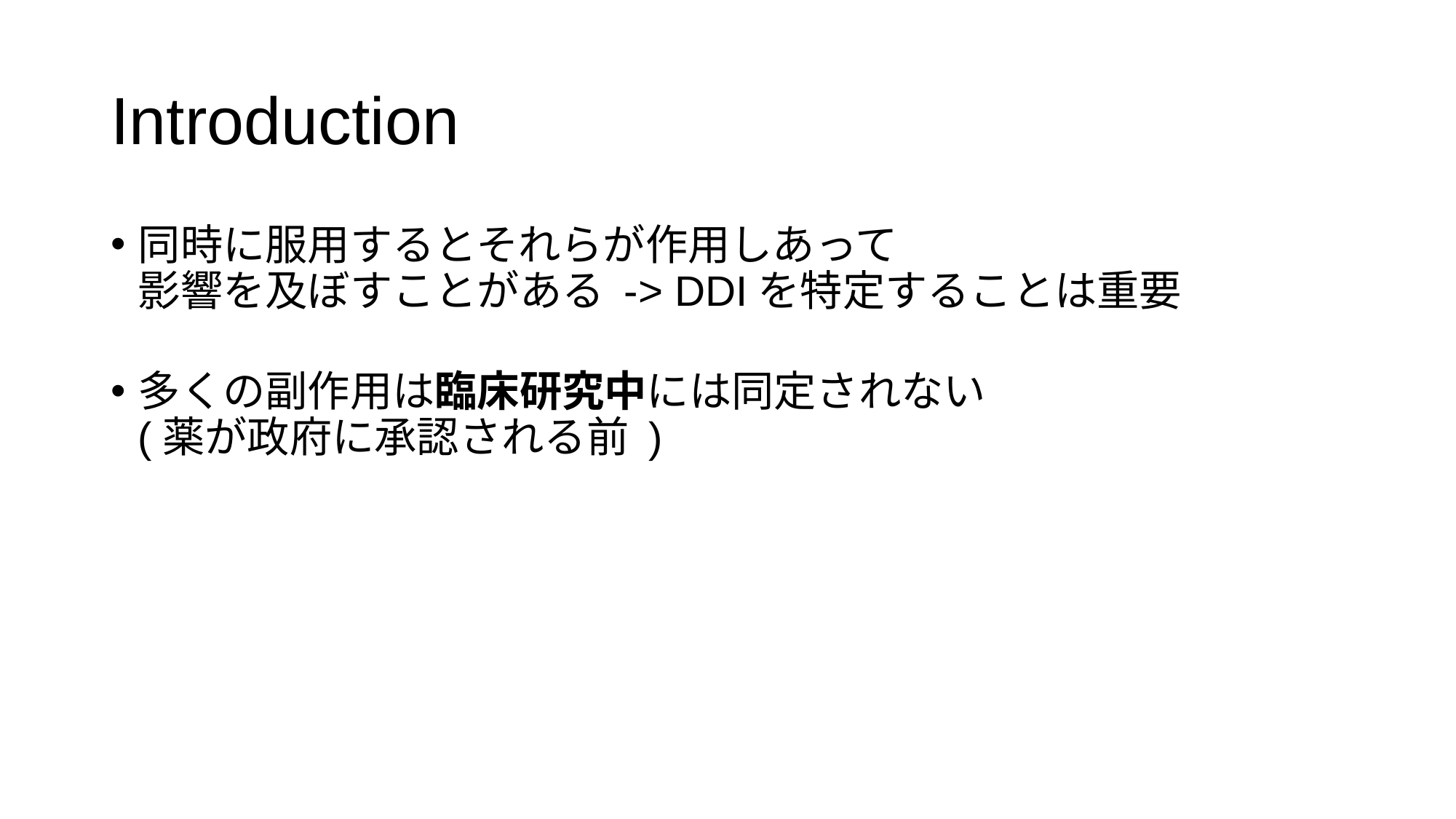

# Introduction
同時に服用するとそれらが作用しあって
影響を及ぼすことがある -> DDIを特定することは重要
多くの副作用は臨床研究中には同定されない
(薬が政府に承認される前 )